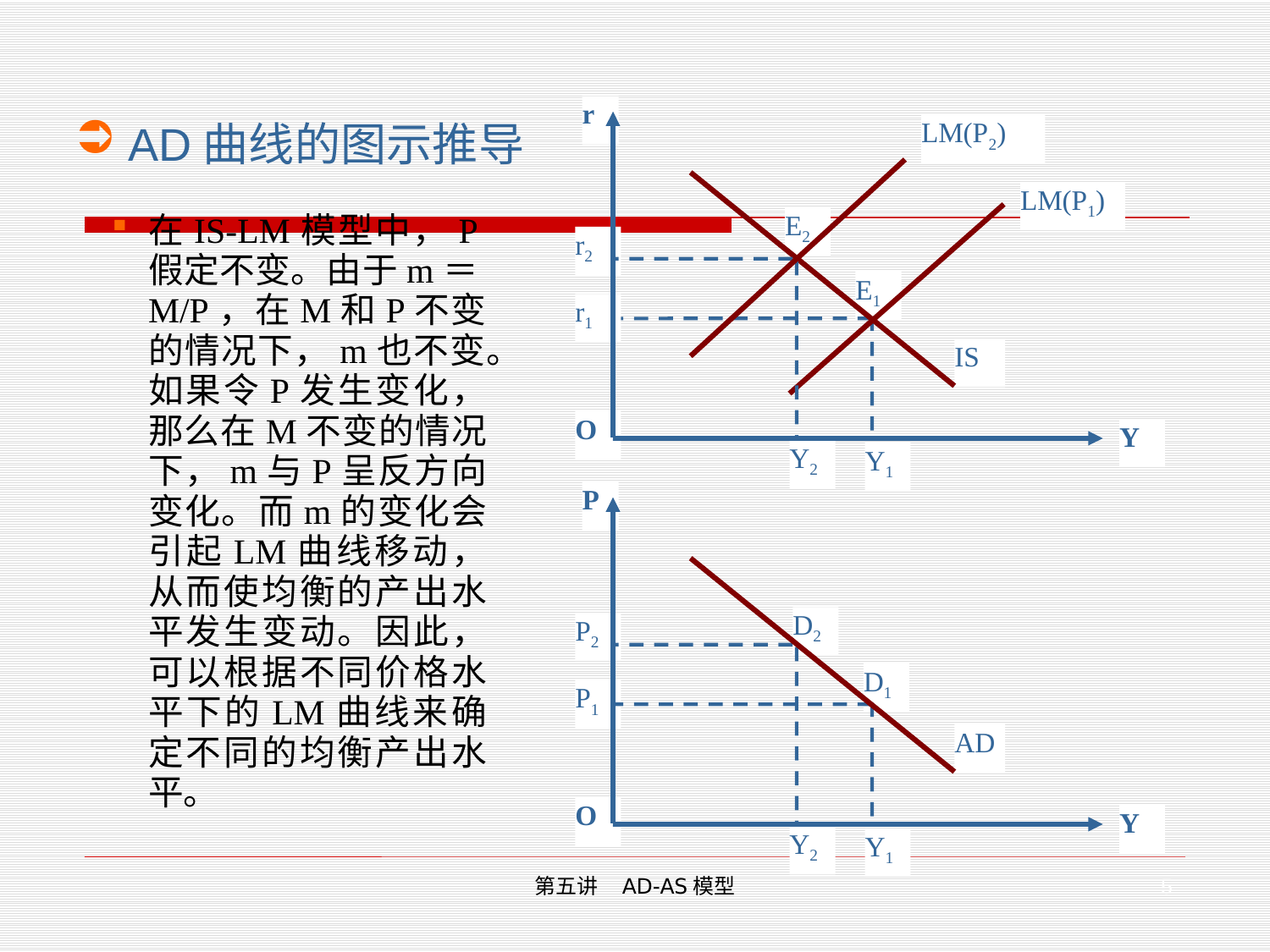

r

LM(P2)

E2
r2

IS
O
Y

Y2
 AD曲线的图示推导
LM(P1)

E1
r1

Y1
在IS-LM模型中，P假定不变。由于m＝M/P，在M和P不变的情况下，m也不变。如果令P发生变化，那么在M不变的情况下，m与P呈反方向变化。而m的变化会引起LM曲线移动，从而使均衡的产出水平发生变动。因此，可以根据不同价格水平下的LM曲线来确定不同的均衡产出水平。
P

D2
P2

O
Y

Y2

AD
D1
P1

Y1
5
第五讲    AD-AS模型